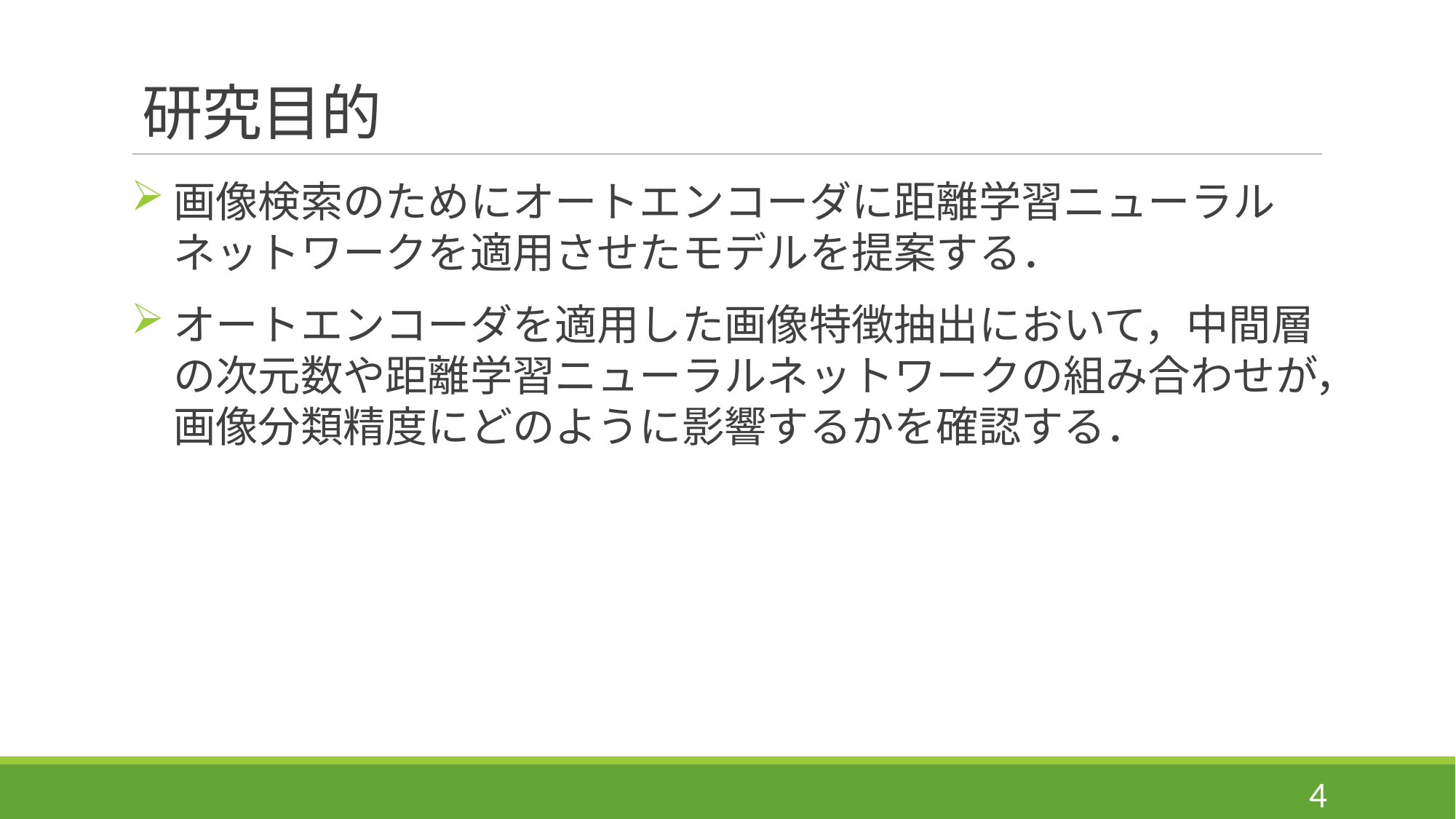

# 研究目的
画像検索のためにオートエンコーダに距離学習ニューラルネットワークを適用させたモデルを提案する．
オートエンコーダを適用した画像特徴抽出において，中間層の次元数や距離学習ニューラルネットワークの組み合わせが，画像分類精度にどのように影響するかを確認する．
4